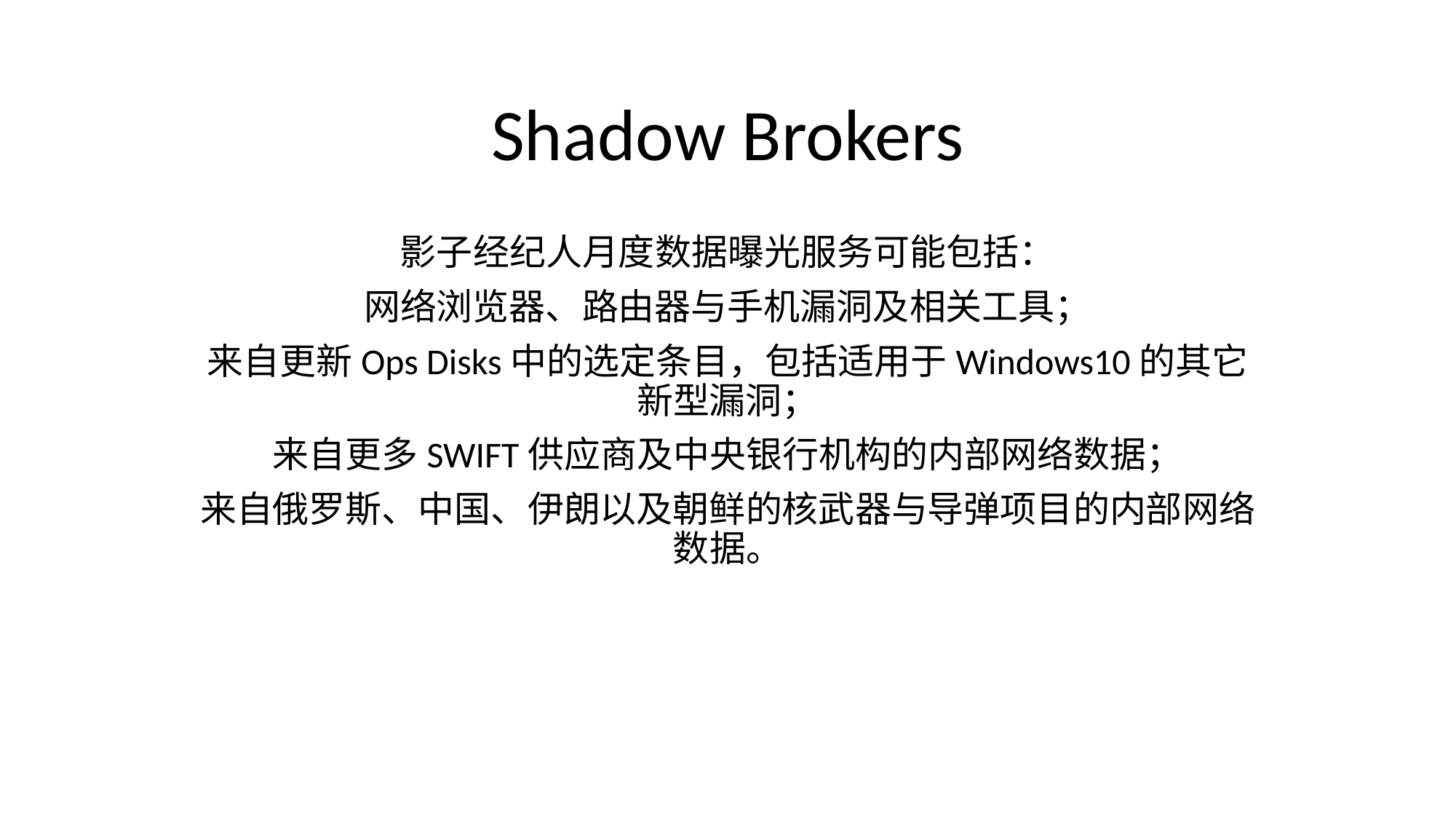

# Shadow Brokers
影子经纪人月度数据曝光服务可能包括：
网络浏览器、路由器与手机漏洞及相关工具；
来自更新Ops Disks中的选定条目，包括适用于Windows10的其它新型漏洞；
来自更多SWIFT供应商及中央银行机构的内部网络数据；
来自俄罗斯、中国、伊朗以及朝鲜的核武器与导弹项目的内部网络数据。